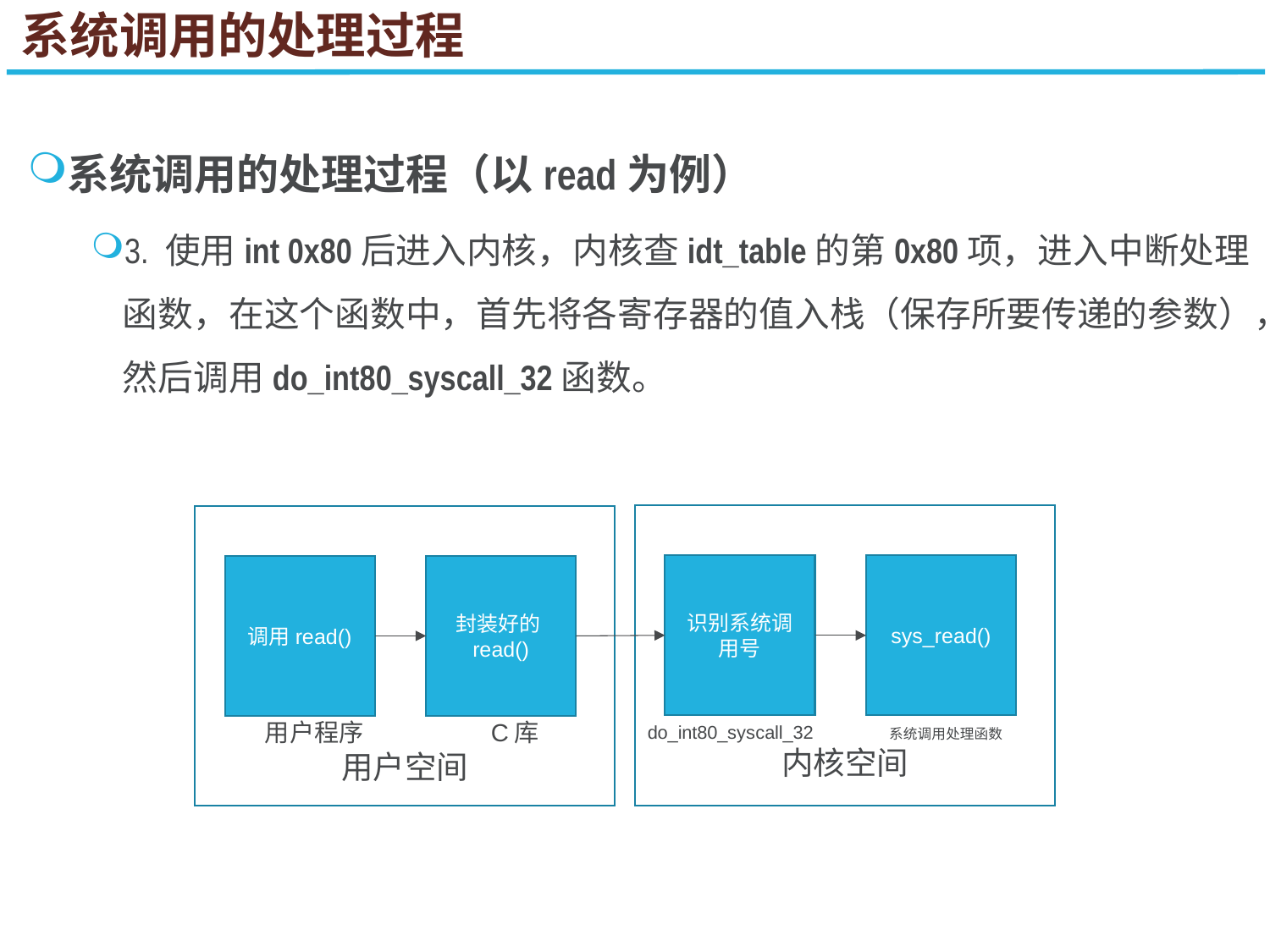

系统调用的处理过程
系统调用的处理过程（以read为例）
3. 使用int 0x80后进入内核，内核查idt_table的第0x80项，进入中断处理函数，在这个函数中，首先将各寄存器的值入栈（保存所要传递的参数），然后调用do_int80_syscall_32函数。

do_int80_syscall_32              系统调用处理函数
内核空间

用户程序                      C库
用户空间
识别系统调用号
sys_read()
调用read()
封装好的read()